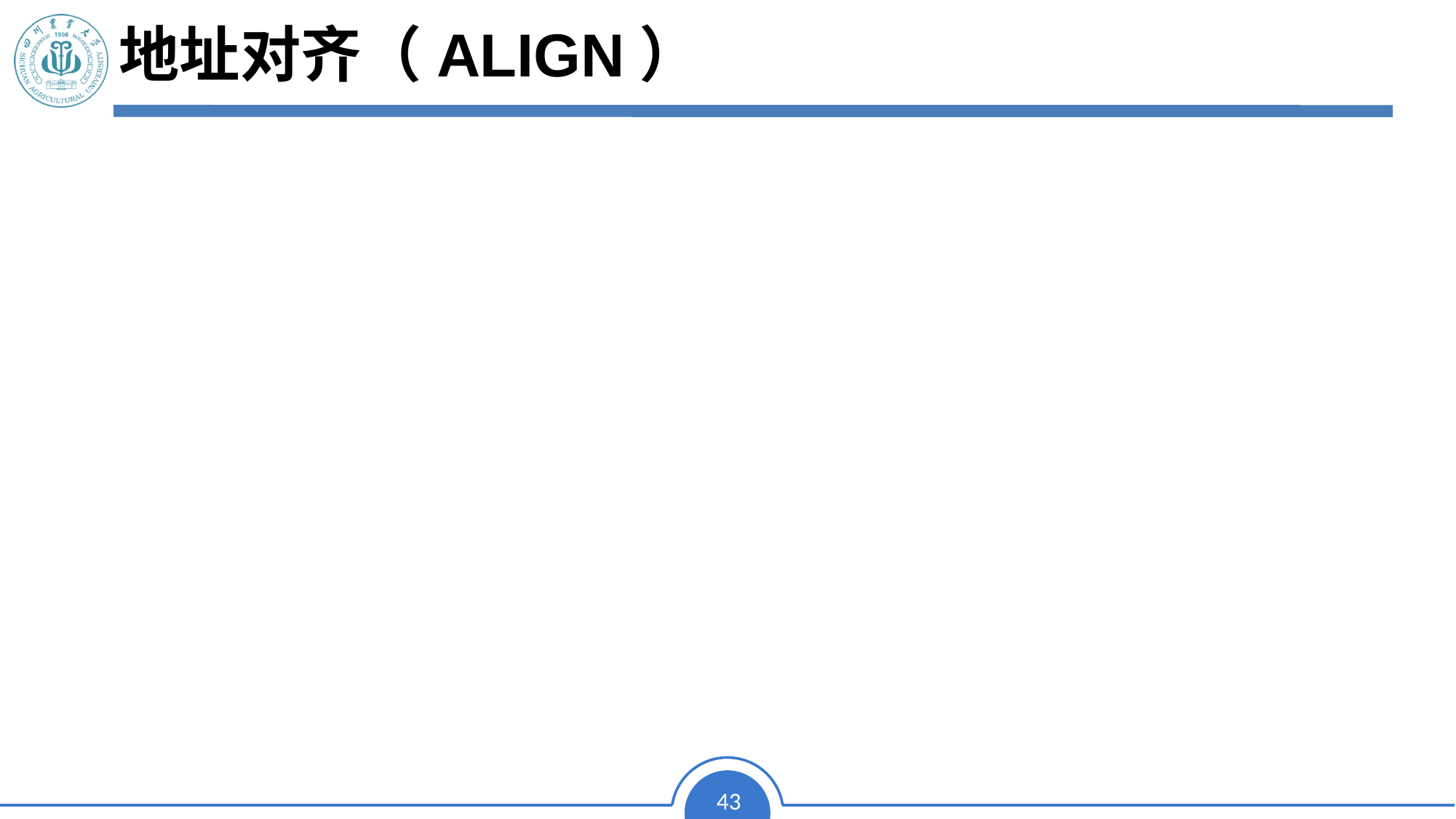

# 地址对齐（Align）
高位地址A19～A17＝111，片选信号有效
低位地址A16～A1＝0...0，那么：
A0＝0(地址E0000H)，BHE*＝0，访问16位数据
A0＝0(地址E0000H)，BHE*＝1，访问低8位数据
A0＝1(地址E0001H)，BHE*＝0，访问高8位数据
A0＝1，BHE*＝1，无效的数据访问组合
8086存储器按16位数据宽度组织
支持8位和16位数据访问
偶地址开始的16位访问可以一次完成
奇地址开始的16位访问需要两次操作
地址对齐：16位数据以偶地址开始